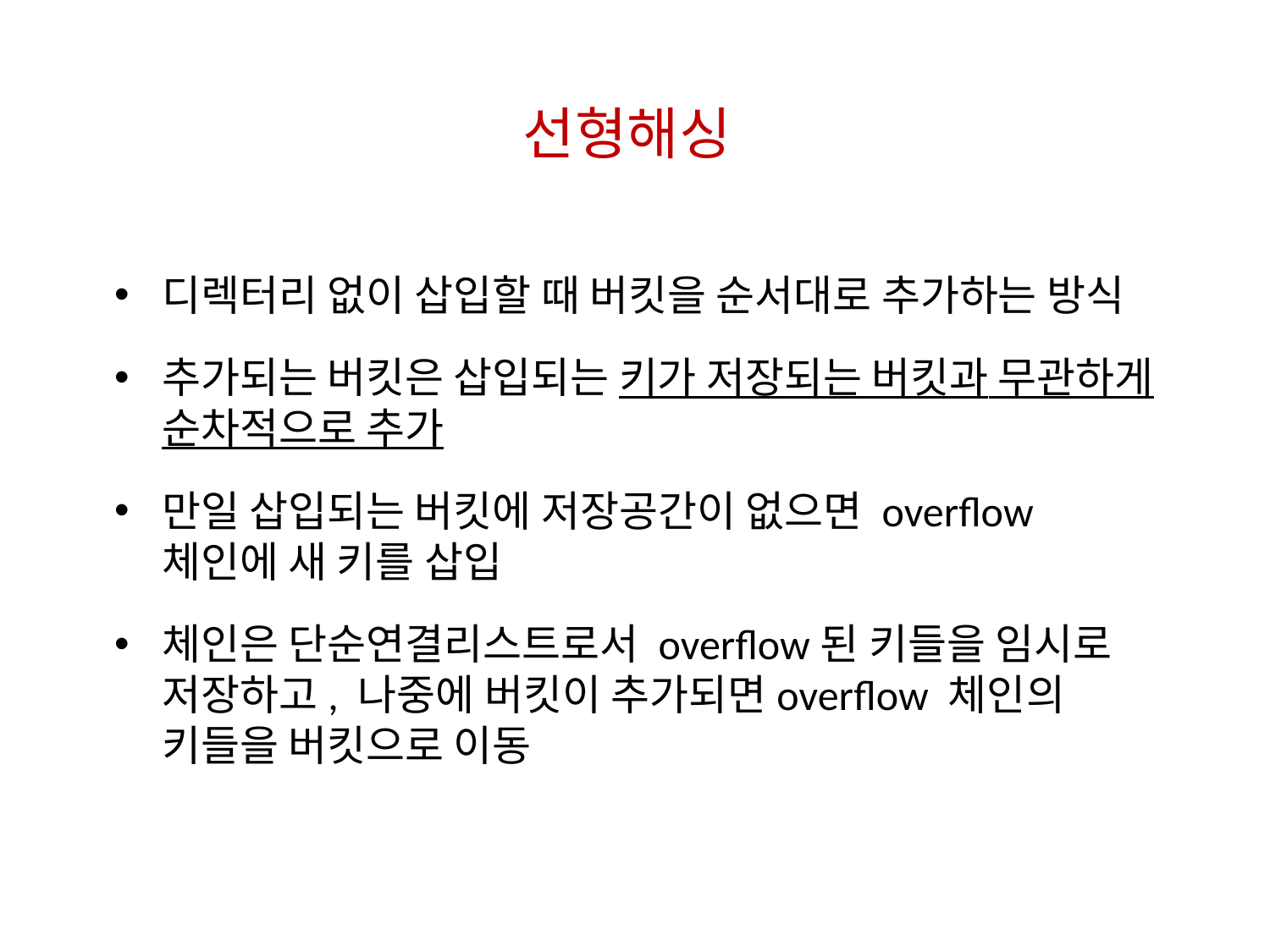

선형해싱
디렉터리 없이 삽입할 때 버킷을 순서대로 추가하는 방식
추가되는 버킷은 삽입되는 키가 저장되는 버킷과 무관하게 순차적으로 추가
만일 삽입되는 버킷에 저장공간이 없으면 overflow 체인에 새 키를 삽입
체인은 단순연결리스트로서 overflow된 키들을 임시로 저장하고, 나중에 버킷이 추가되면overflow 체인의 키들을 버킷으로 이동